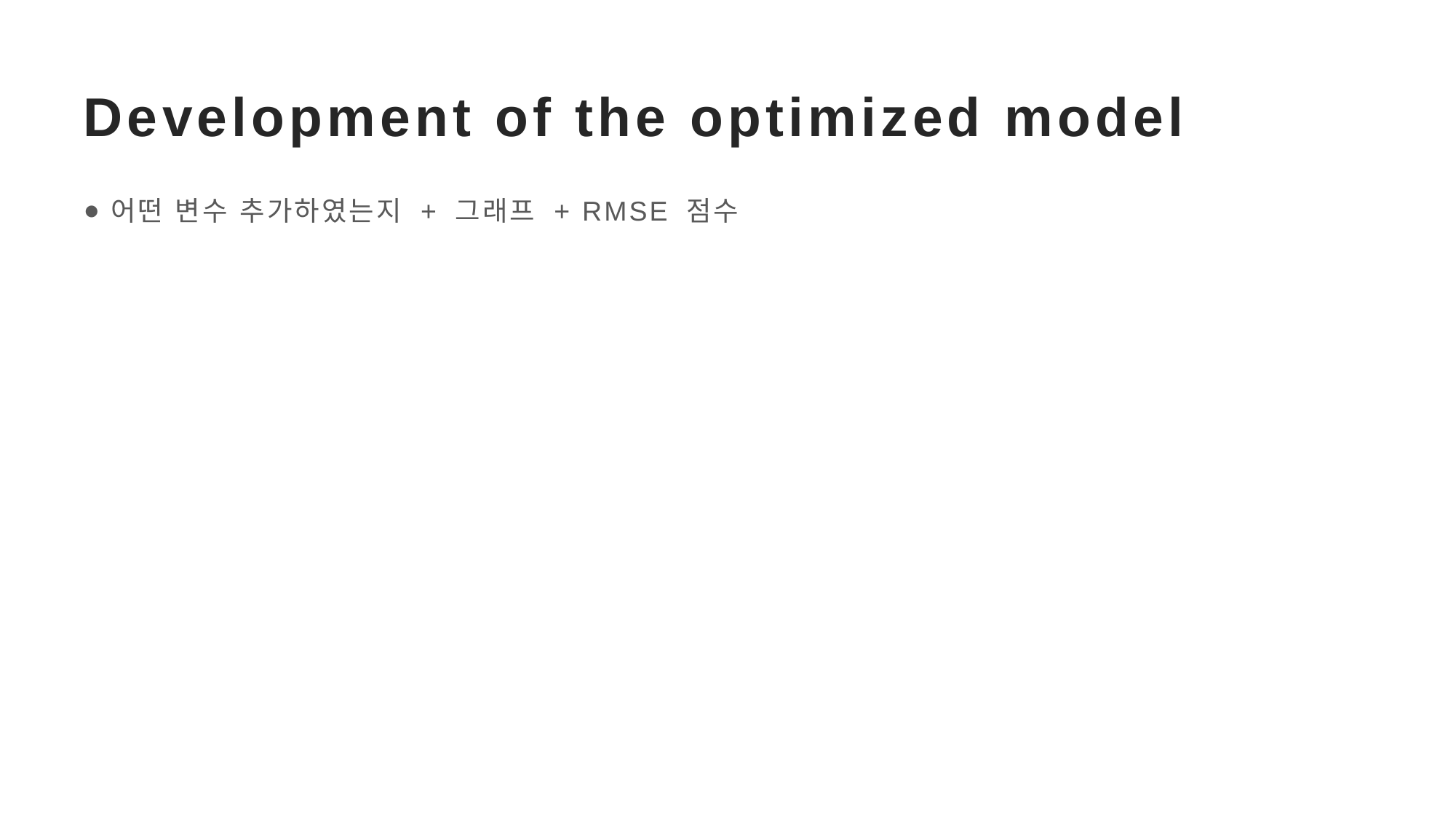

# Development of the optimized model
어떤 변수 추가하였는지 + 그래프 + RMSE 점수